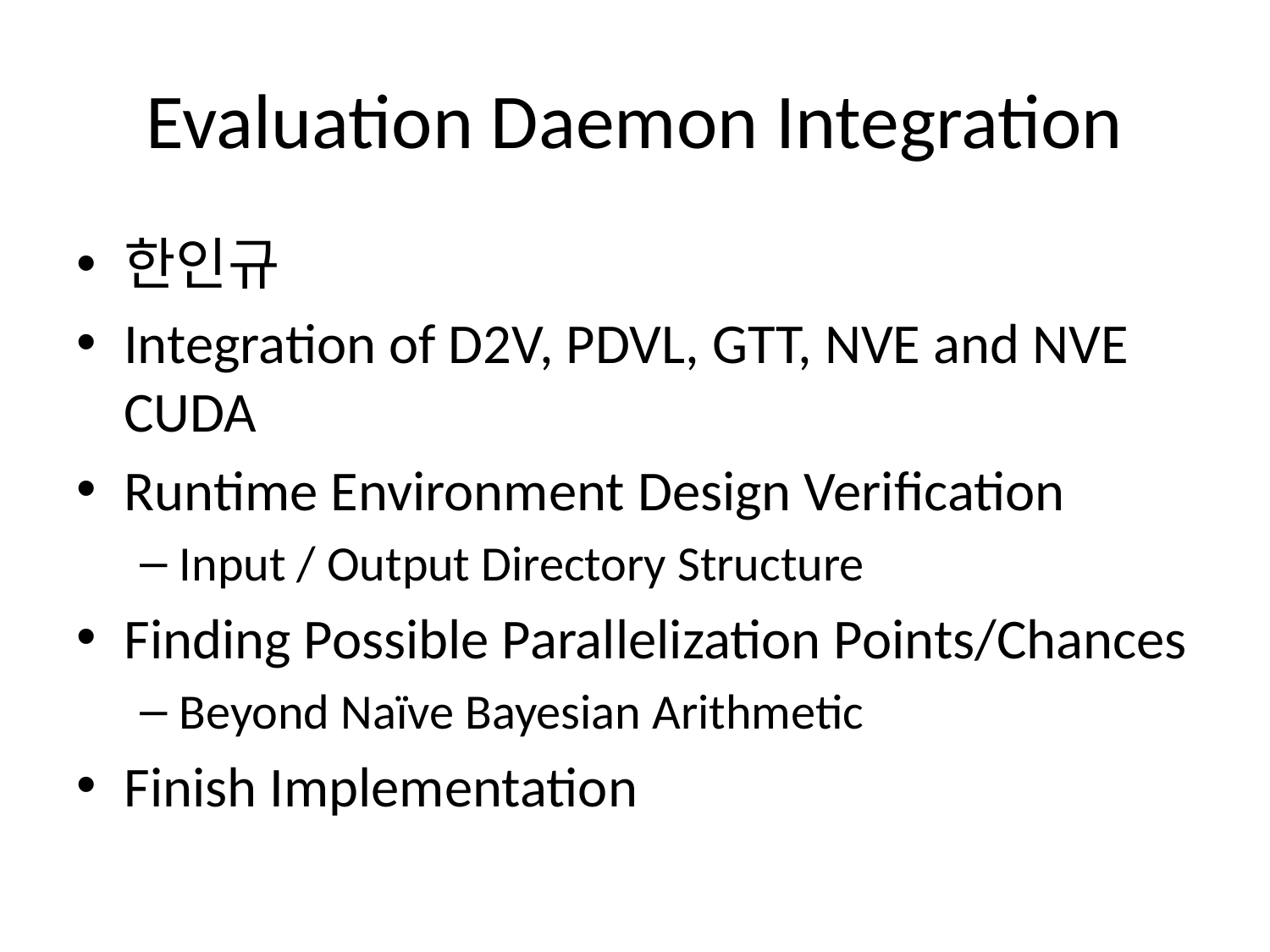

# Evaluation Daemon Integration
한인규
Integration of D2V, PDVL, GTT, NVE and NVE CUDA
Runtime Environment Design Verification
Input / Output Directory Structure
Finding Possible Parallelization Points/Chances
Beyond Naïve Bayesian Arithmetic
Finish Implementation